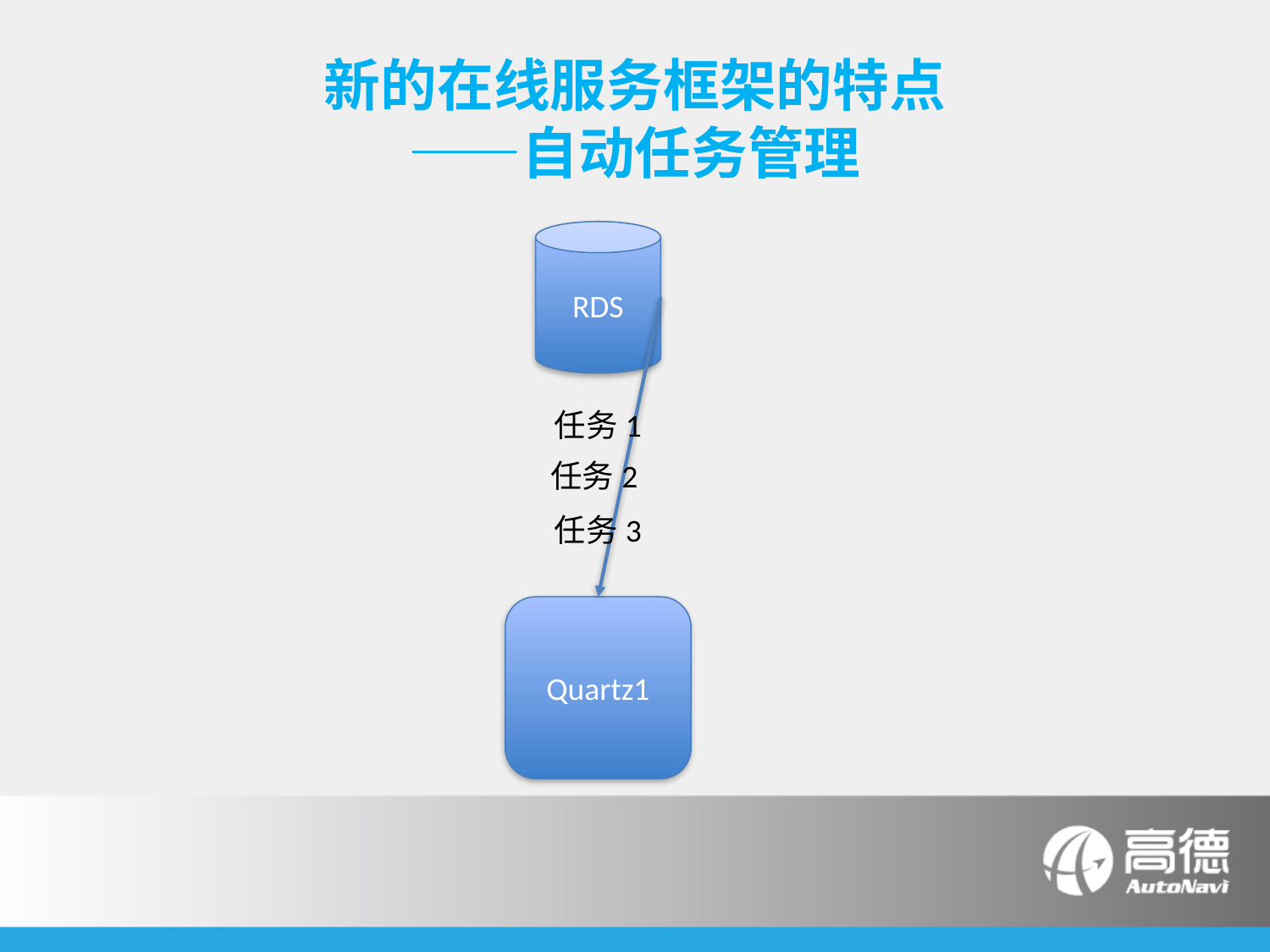

# 新的在线服务框架的特点 ——自动任务管理
RDS
任务1
任务2
任务3
Quartz1